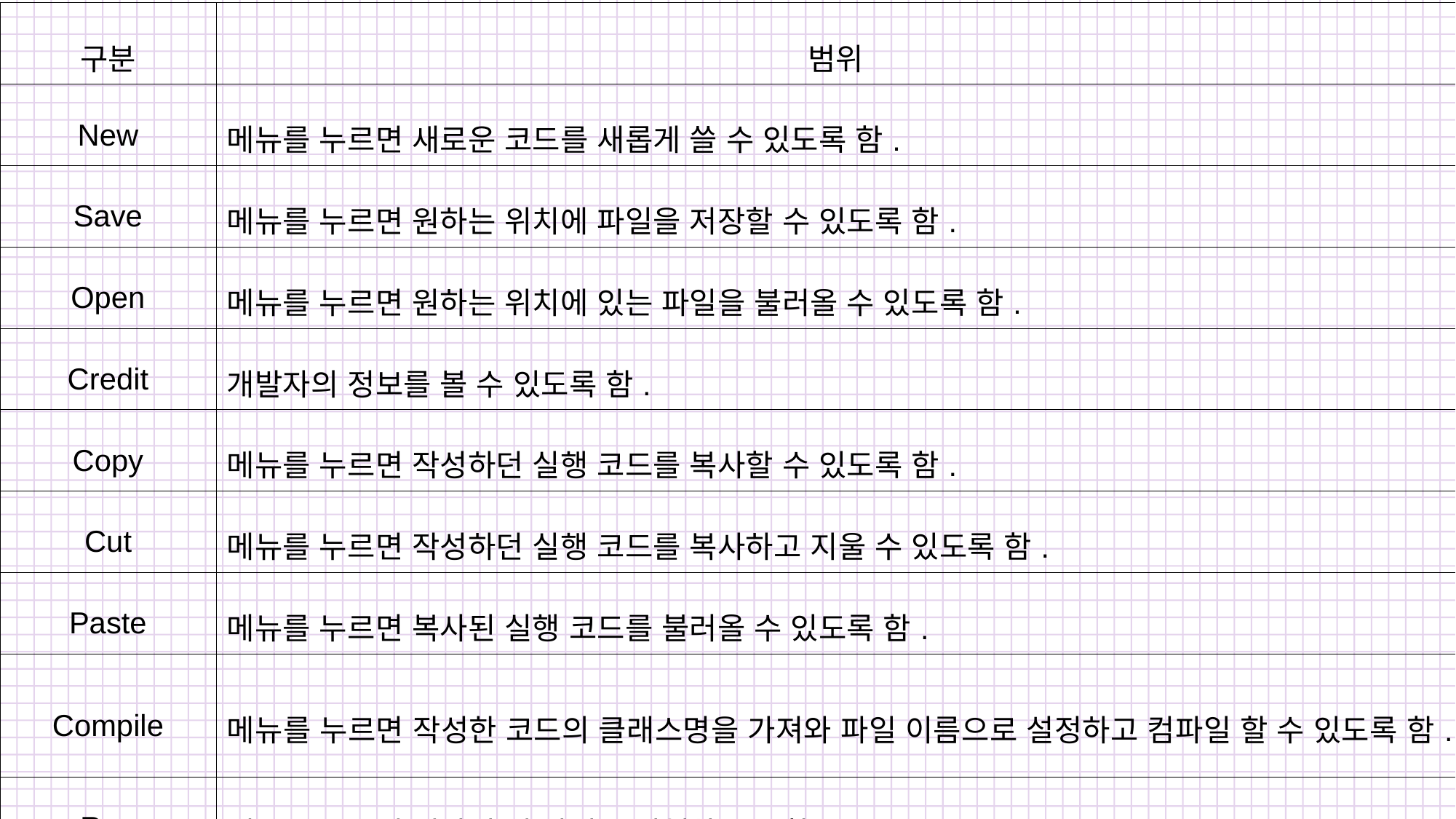

| 구분 | 범위 |
| --- | --- |
| New | 메뉴를 누르면 새로운 코드를 새롭게 쓸 수 있도록 함. |
| Save | 메뉴를 누르면 원하는 위치에 파일을 저장할 수 있도록 함. |
| Open | 메뉴를 누르면 원하는 위치에 있는 파일을 불러올 수 있도록 함. |
| Credit | 개발자의 정보를 볼 수 있도록 함. |
| Copy | 메뉴를 누르면 작성하던 실행 코드를 복사할 수 있도록 함. |
| Cut | 메뉴를 누르면 작성하던 실행 코드를 복사하고 지울 수 있도록 함. |
| Paste | 메뉴를 누르면 복사된 실행 코드를 불러올 수 있도록 함. |
| Compile | 메뉴를 누르면 작성한 코드의 클래스명을 가져와 파일 이름으로 설정하고 컴파일 할 수 있도록 함. |
| Run | 메뉴를 누르면 컴파일 된 파일을 실행하도록 함. |
| Source code | 프로그램의 소스 코드를 볼 수 있도록 함. |